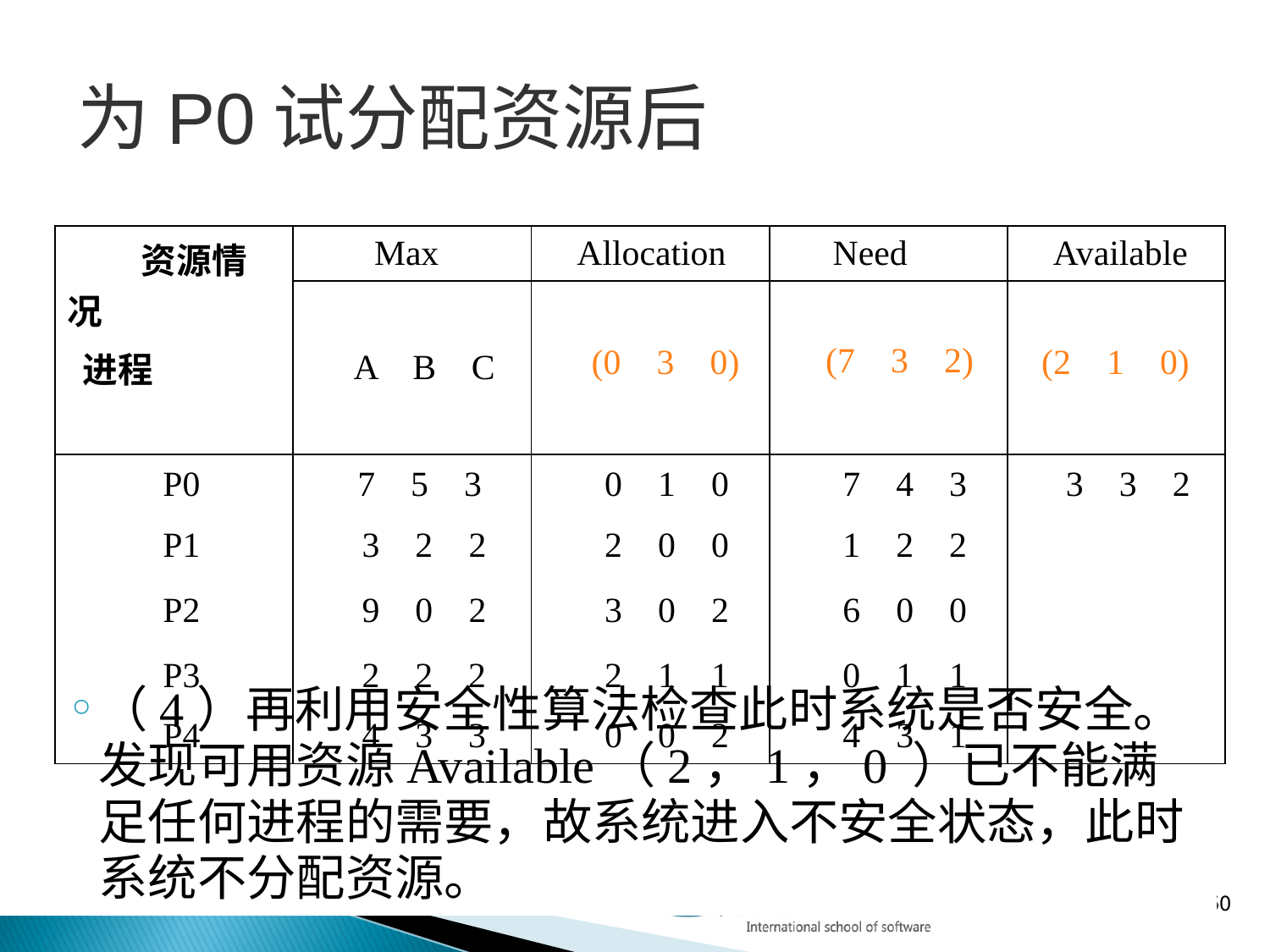

# 为P0试分配资源后
| 资源情况 进程 | Max | Allocation | Need | Available |
| --- | --- | --- | --- | --- |
|  | A B C | A B C | A B C | A B C |
| P0 | 7 5 3 | 0 1 0 | 7 4 3 | 3 3 2 |
| P1 | 3 2 2 | 2 0 0 | 1 2 2 |  |
| P2 | 9 0 2 | 3 0 2 | 6 0 0 |  |
| P3 | 2 2 2 | 2 1 1 | 0 1 1 |  |
| P4 | 4 3 3 | 0 0 2 | 4 3 1 |  |
(7    3    2)
(0    3    0)
(2    1    0)
（4）再利用安全性算法检查此时系统是否安全。发现可用资源Available（2，1，0 ）已不能满足任何进程的需要，故系统进入不安全状态，此时系统不分配资源。